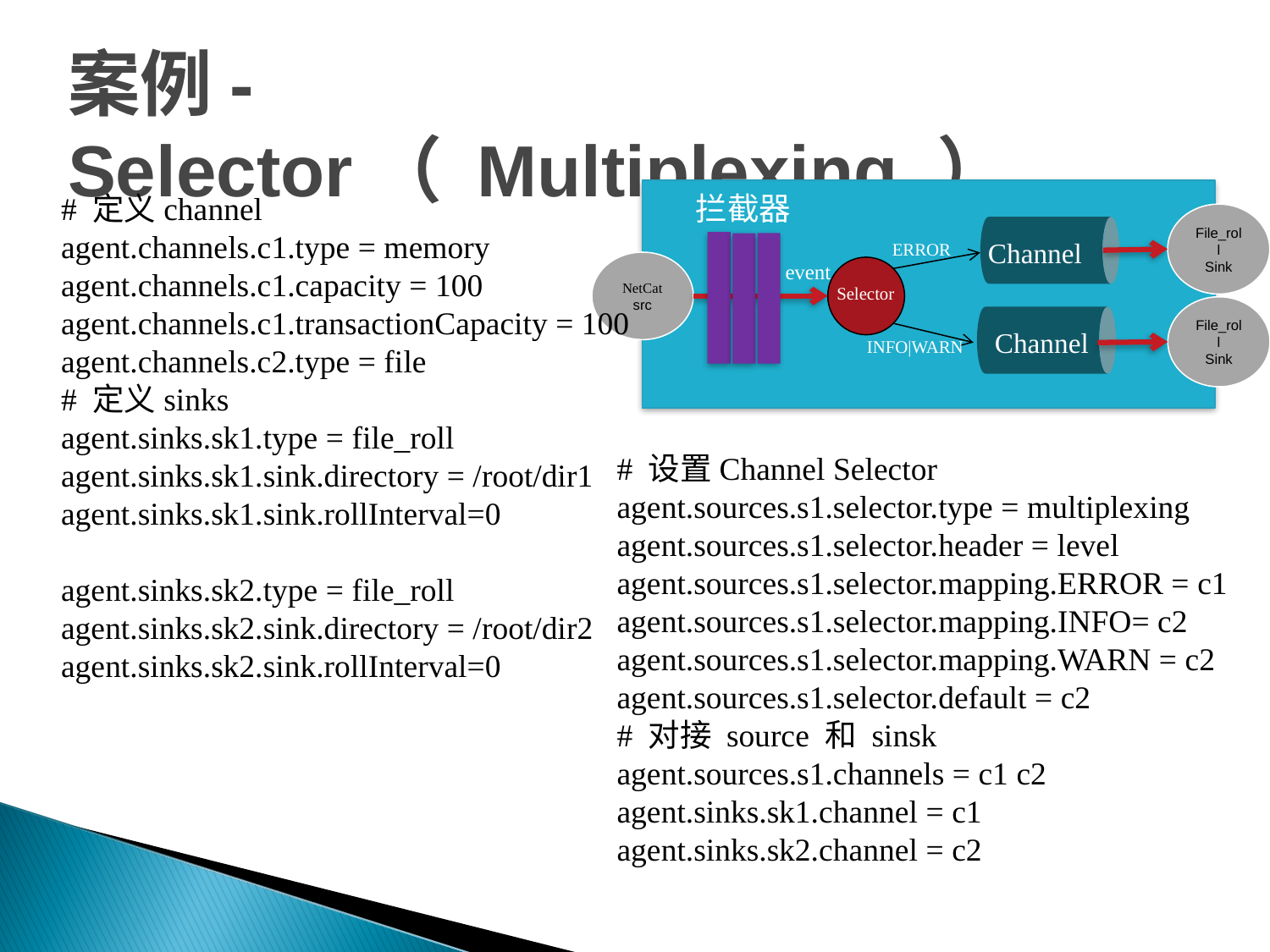

# 案例-Selector（ Multiplexing ）

File_roll
Sink
Channel
NetCat
src
拦截器

File_roll
Sink
Channel
ERROR
event
Selector
INFO|WARN
# 定义channel
agent.channels.c1.type = memory
agent.channels.c1.capacity = 100
agent.channels.c1.transactionCapacity = 100
agent.channels.c2.type = file
# 定义sinks
agent.sinks.sk1.type = file_roll
agent.sinks.sk1.sink.directory = /root/dir1
agent.sinks.sk1.sink.rollInterval=0

agent.sinks.sk2.type = file_roll
agent.sinks.sk2.sink.directory = /root/dir2
agent.sinks.sk2.sink.rollInterval=0

# 设置Channel Selector
agent.sources.s1.selector.type = multiplexing
agent.sources.s1.selector.header = level
agent.sources.s1.selector.mapping.ERROR = c1
agent.sources.s1.selector.mapping.INFO= c2
agent.sources.s1.selector.mapping.WARN = c2
agent.sources.s1.selector.default = c2
# 对接 source 和 sinsk
agent.sources.s1.channels = c1 c2
agent.sinks.sk1.channel = c1
agent.sinks.sk2.channel = c2